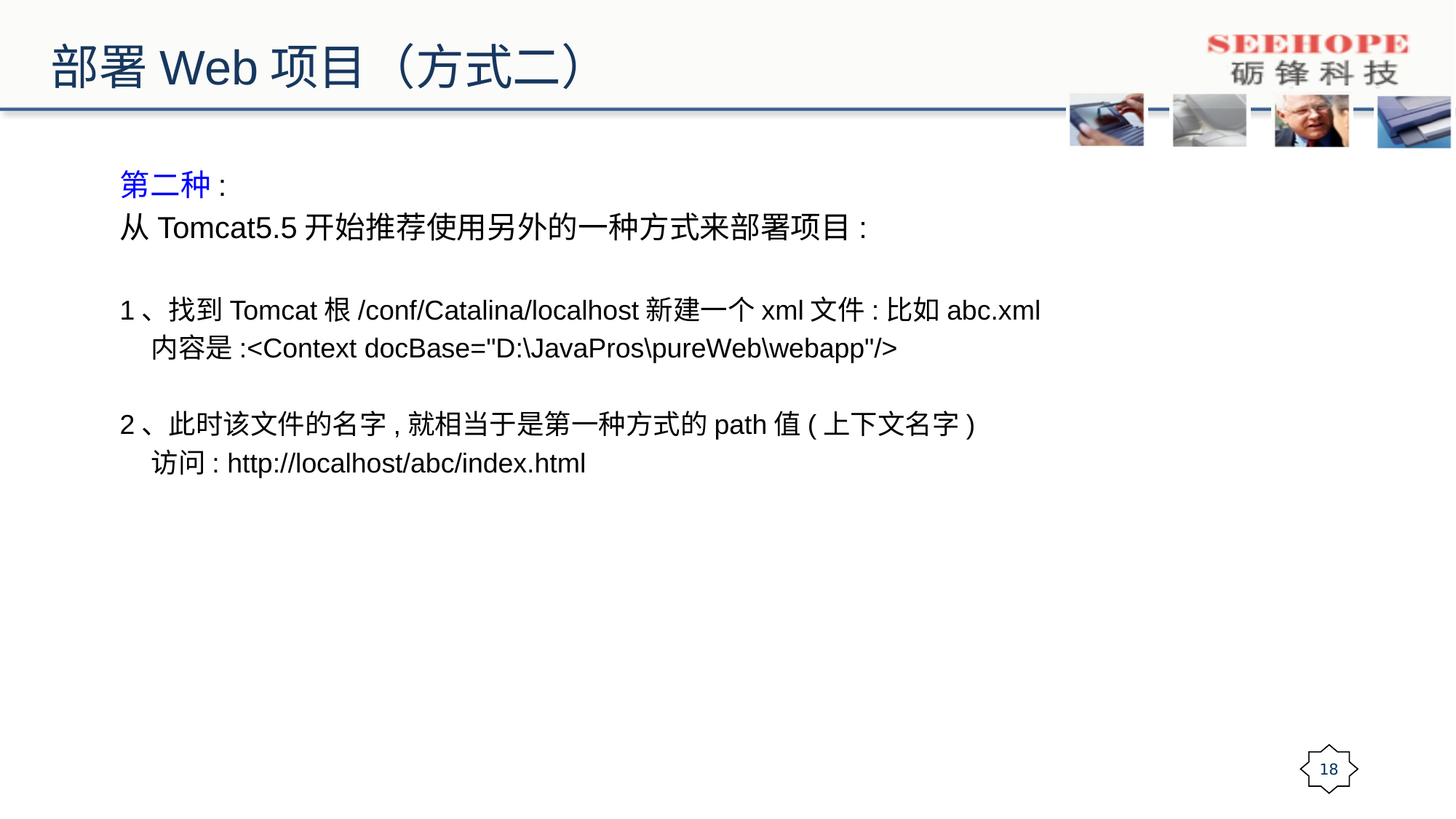

# 部署Web项目（方式二）
第二种:
从Tomcat5.5开始推荐使用另外的一种方式来部署项目:

1、找到Tomcat根/conf/Catalina/localhost新建一个xml文件:比如abc.xml
    内容是:<Context docBase="D:\JavaPros\pureWeb\webapp"/>

2、此时该文件的名字,就相当于是第一种方式的path值(上下文名字)
    访问: http://localhost/abc/index.html